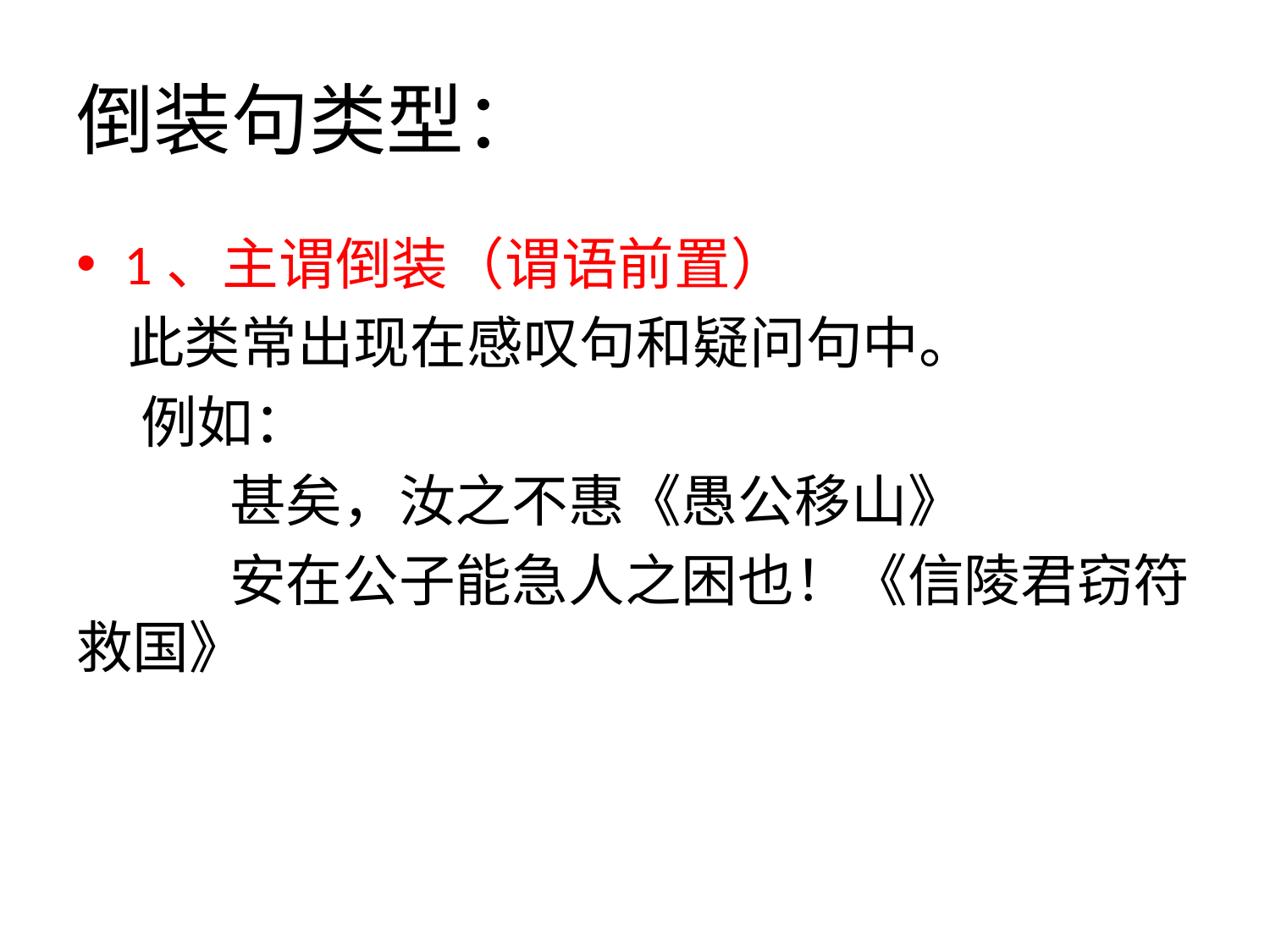

# 倒装句类型：
1、主谓倒装（谓语前置）
   此类常出现在感叹句和疑问句中。
    例如：
           甚矣，汝之不惠《愚公移山》
           安在公子能急人之困也！《信陵君窃符救国》